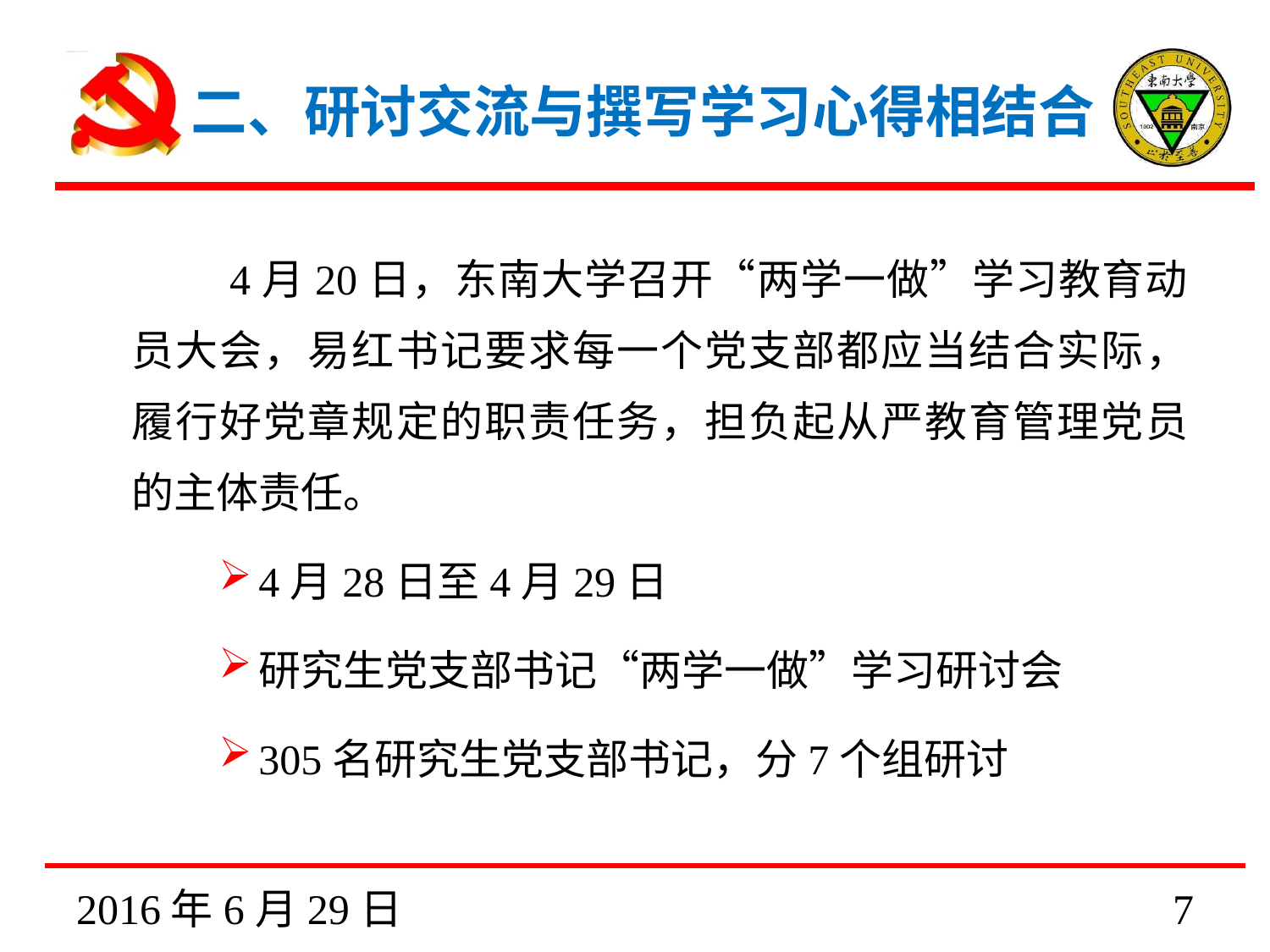

二、研讨交流与撰写学习心得相结合
            4月20日，东南大学召开“两学一做”学习教育动员大会，易红书记要求每一个党支部都应当结合实际，履行好党章规定的职责任务，担负起从严教育管理党员的主体责任。
4月28日至4月29日
研究生党支部书记“两学一做”学习研讨会
305名研究生党支部书记，分7个组研讨
2016年6月29日
7